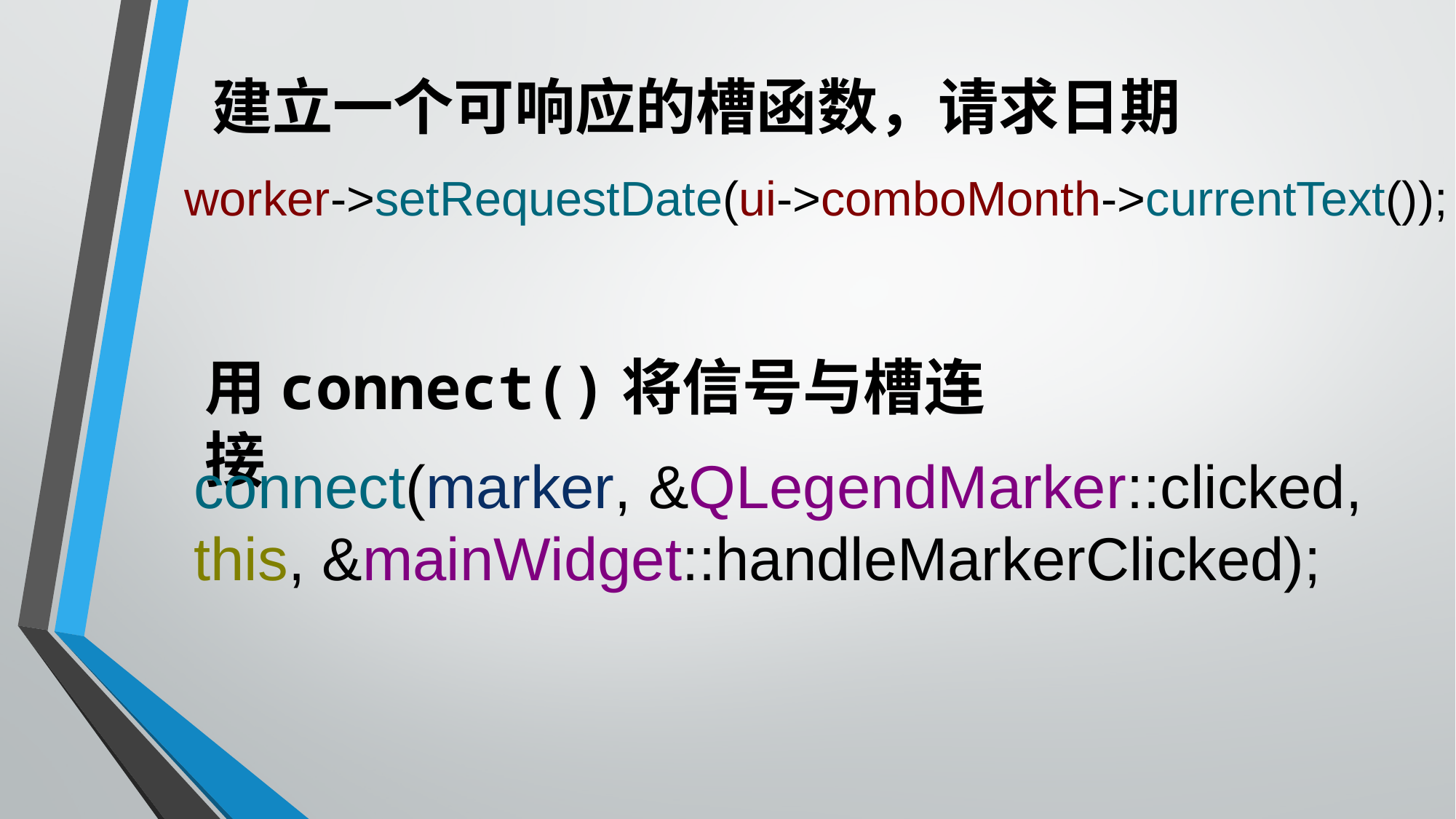

建立一个可响应的槽函数，请求日期
worker->setRequestDate(ui->comboMonth->currentText());
用connect()将信号与槽连接
connect(marker, &QLegendMarker::clicked, this, &mainWidget::handleMarkerClicked);